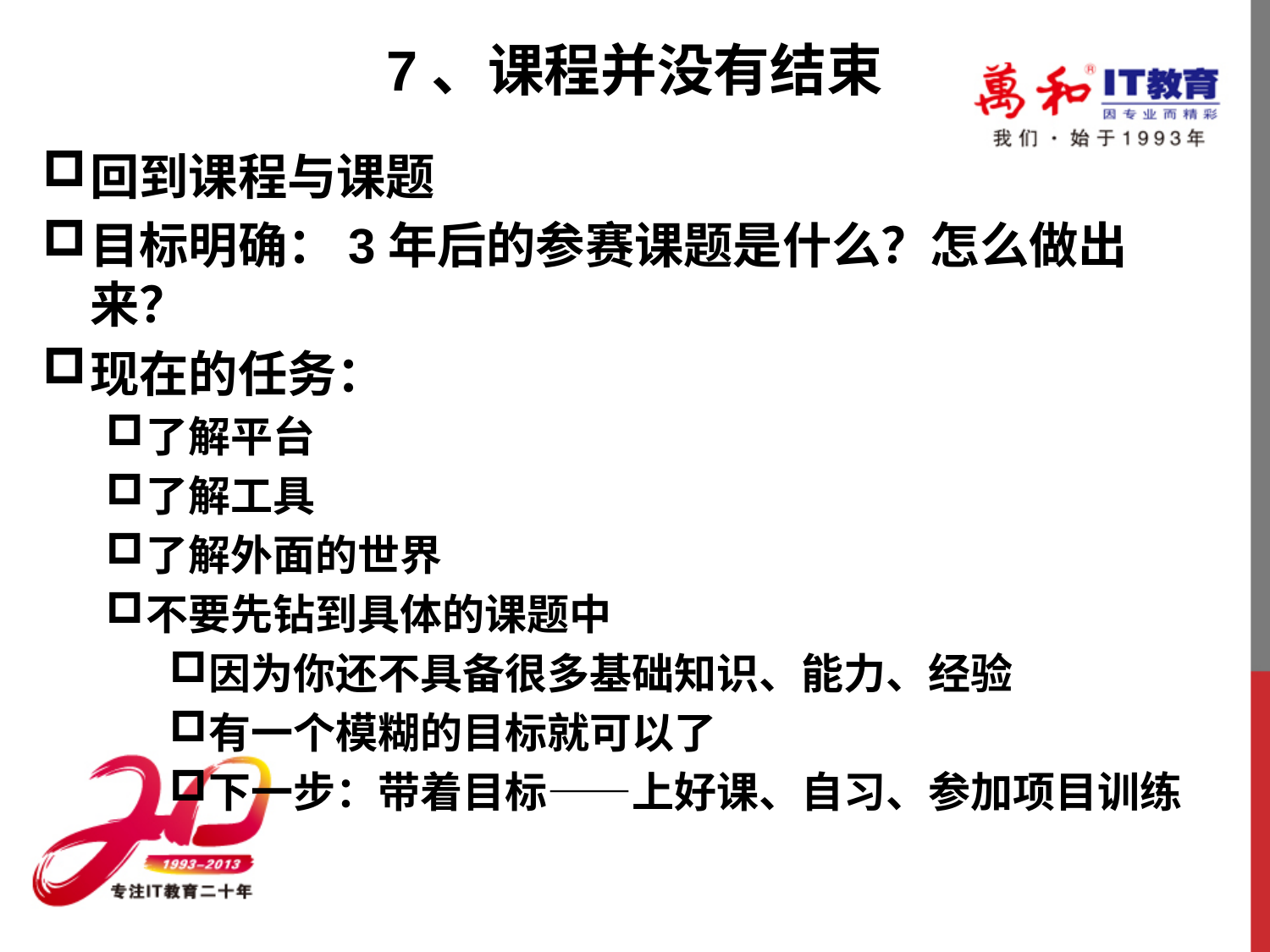

# 7、课程并没有结束
回到课程与课题
目标明确：3年后的参赛课题是什么？怎么做出来？
现在的任务：
了解平台
了解工具
了解外面的世界
不要先钻到具体的课题中
因为你还不具备很多基础知识、能力、经验
有一个模糊的目标就可以了
下一步：带着目标——上好课、自习、参加项目训练